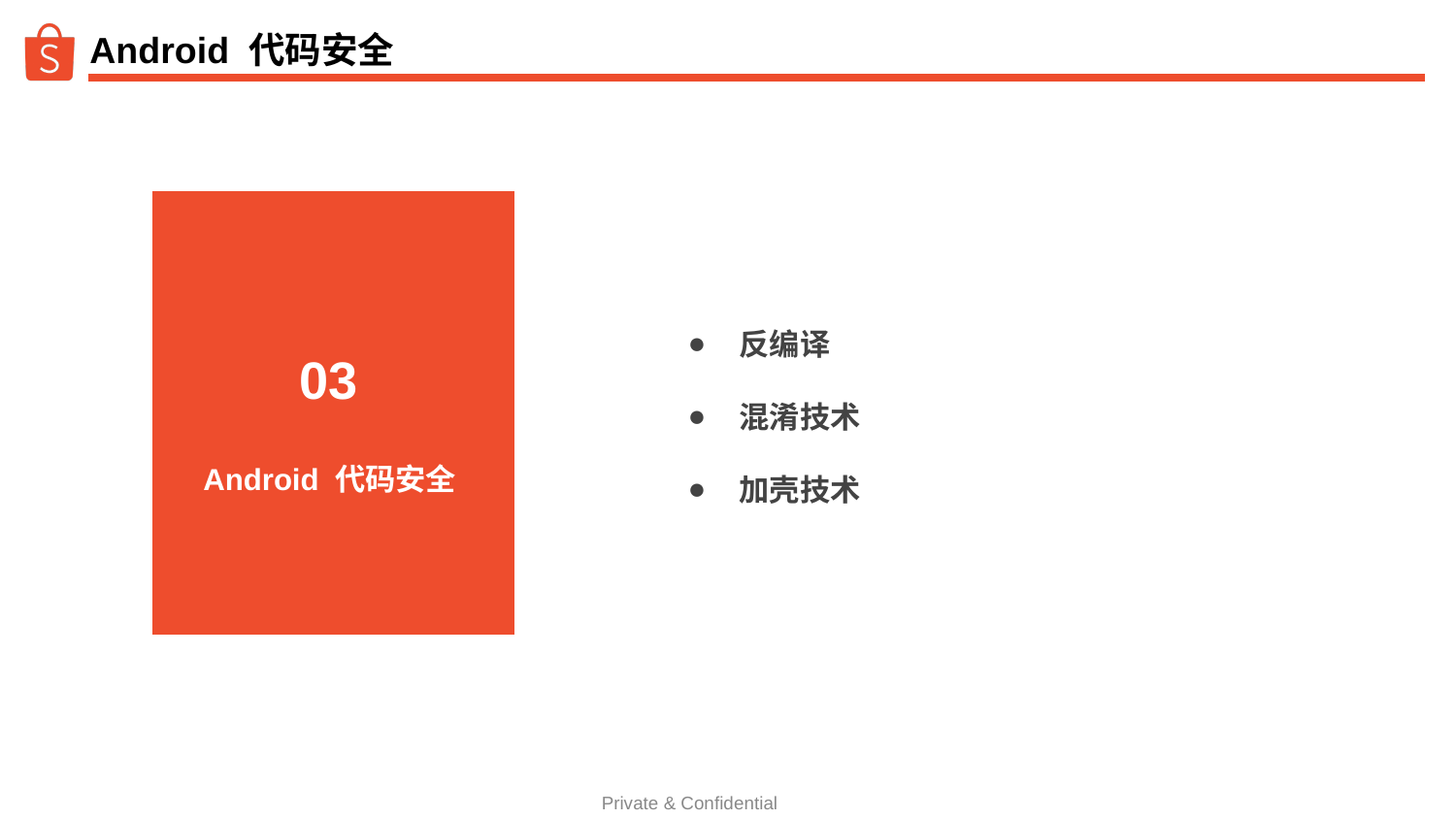

Android 代码安全

反编译
混淆技术
加壳技术
 03

简介
Android 代码安全
Private & Confidential